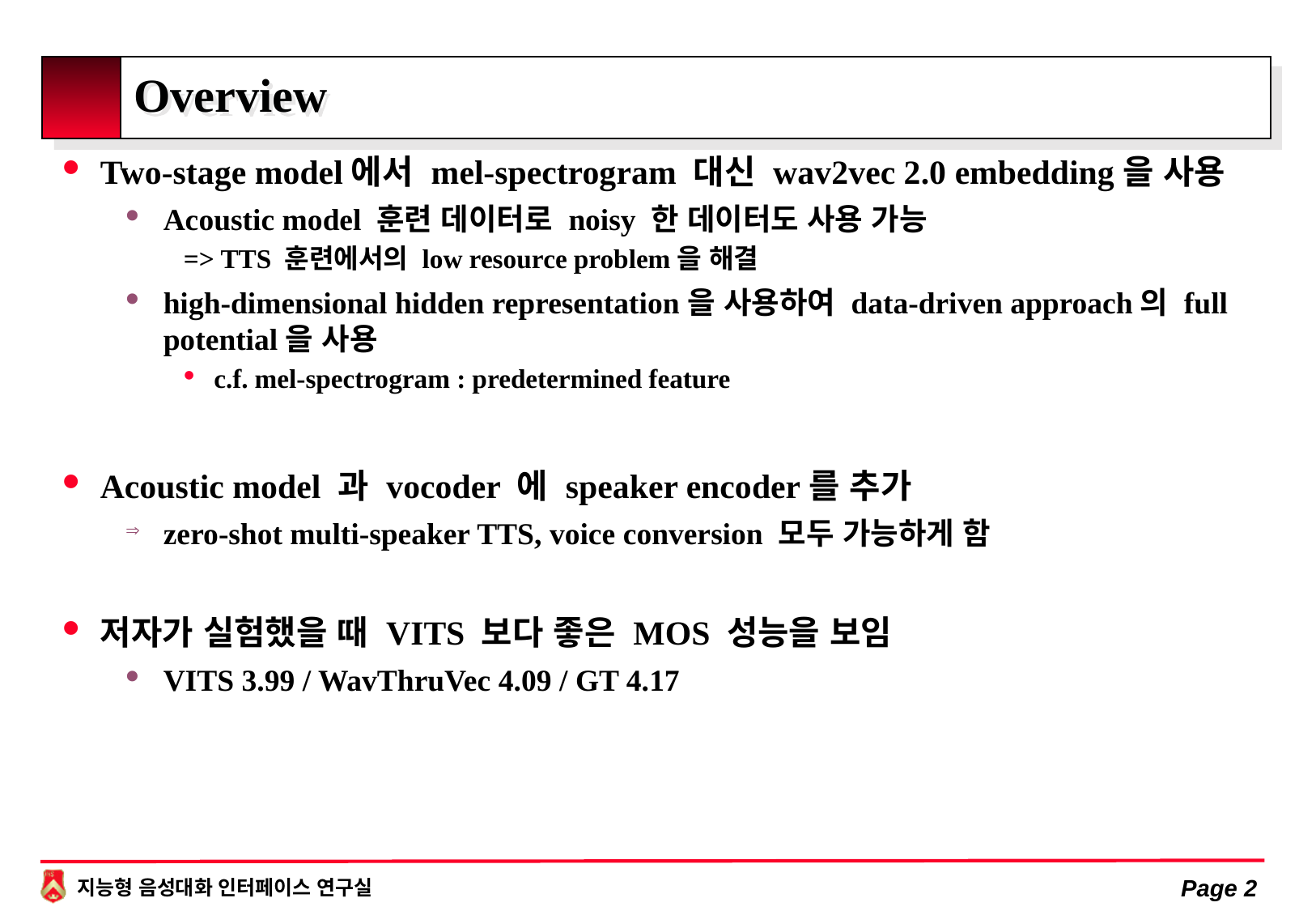

# Overview
Two-stage model에서 mel-spectrogram 대신 wav2vec 2.0 embedding을 사용
Acoustic model 훈련 데이터로 noisy 한 데이터도 사용 가능
=> TTS 훈련에서의 low resource problem을 해결
high-dimensional hidden representation을 사용하여 data-driven approach의 full potential을 사용
c.f. mel-spectrogram : predetermined feature

Acoustic model 과 vocoder 에 speaker encoder를 추가
zero-shot multi-speaker TTS, voice conversion 모두 가능하게 함

저자가 실험했을 때 VITS 보다 좋은 MOS 성능을 보임
VITS 3.99 / WavThruVec 4.09 / GT 4.17
Page 2